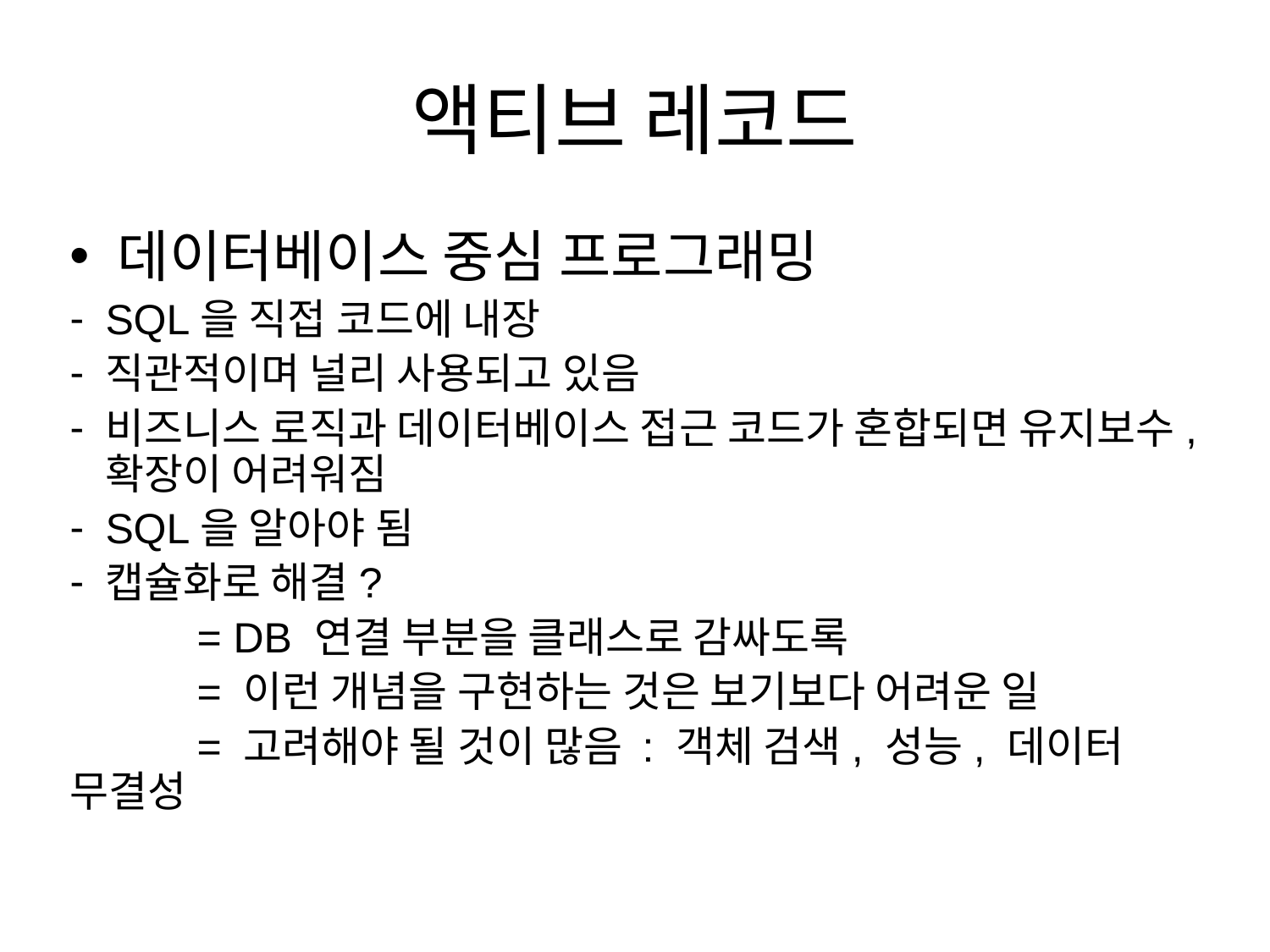

# 액티브 레코드
데이터베이스 중심 프로그래밍
SQL을 직접 코드에 내장
직관적이며 널리 사용되고 있음
비즈니스 로직과 데이터베이스 접근 코드가 혼합되면 유지보수, 확장이 어려워짐
SQL을 알아야 됨
캡슐화로 해결?
	= DB 연결 부분을 클래스로 감싸도록
	= 이런 개념을 구현하는 것은 보기보다 어려운 일
	= 고려해야 될 것이 많음 : 객체 검색, 성능, 데이터 무결성